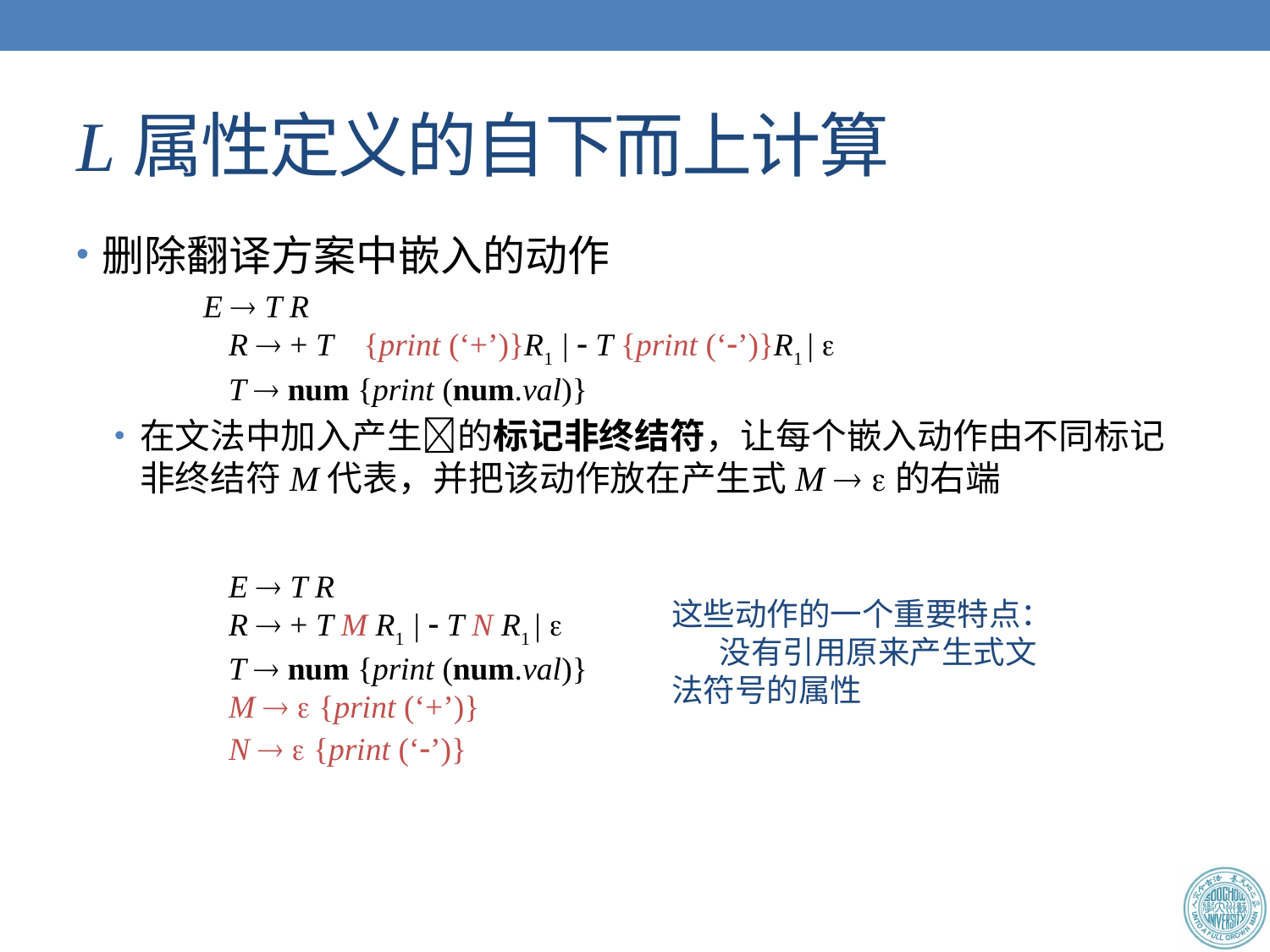

# L属性定义的自下而上计算
删除翻译方案中嵌入的动作
	E → T R
		R → + T	 {print (‘+’)}R1  | − T {print (‘−’)}R1 | ε
		T → num {print (num.val)}
在文法中加入产生ε的标记非终结符，让每个嵌入动作由不同标记非终结符M代表，并把该动作放在产生式M → ε的右端

		E → T R
		R → + T M R1  | − T N R1 | ε
		T → num {print (num.val)}
		M → ε {print (‘+’)}
		N → ε {print (‘−’)}

这些动作的一个重要特点：
	没有引用原来产生式文
法符号的属性